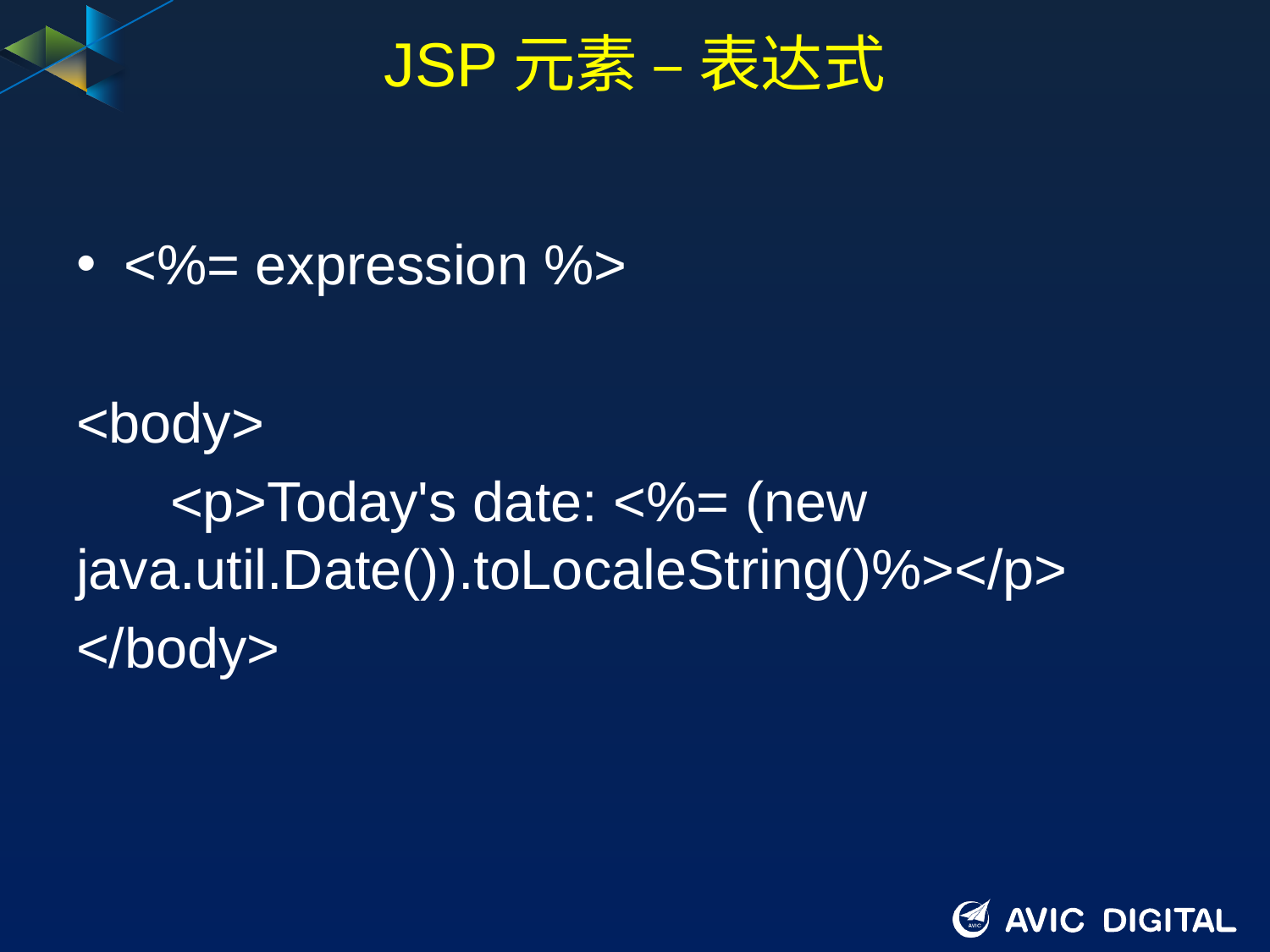

# JSP元素 – 表达式
<%= expression %>

<body>
      <p>Today's date: <%= (new java.util.Date()).toLocaleString()%></p>
</body>